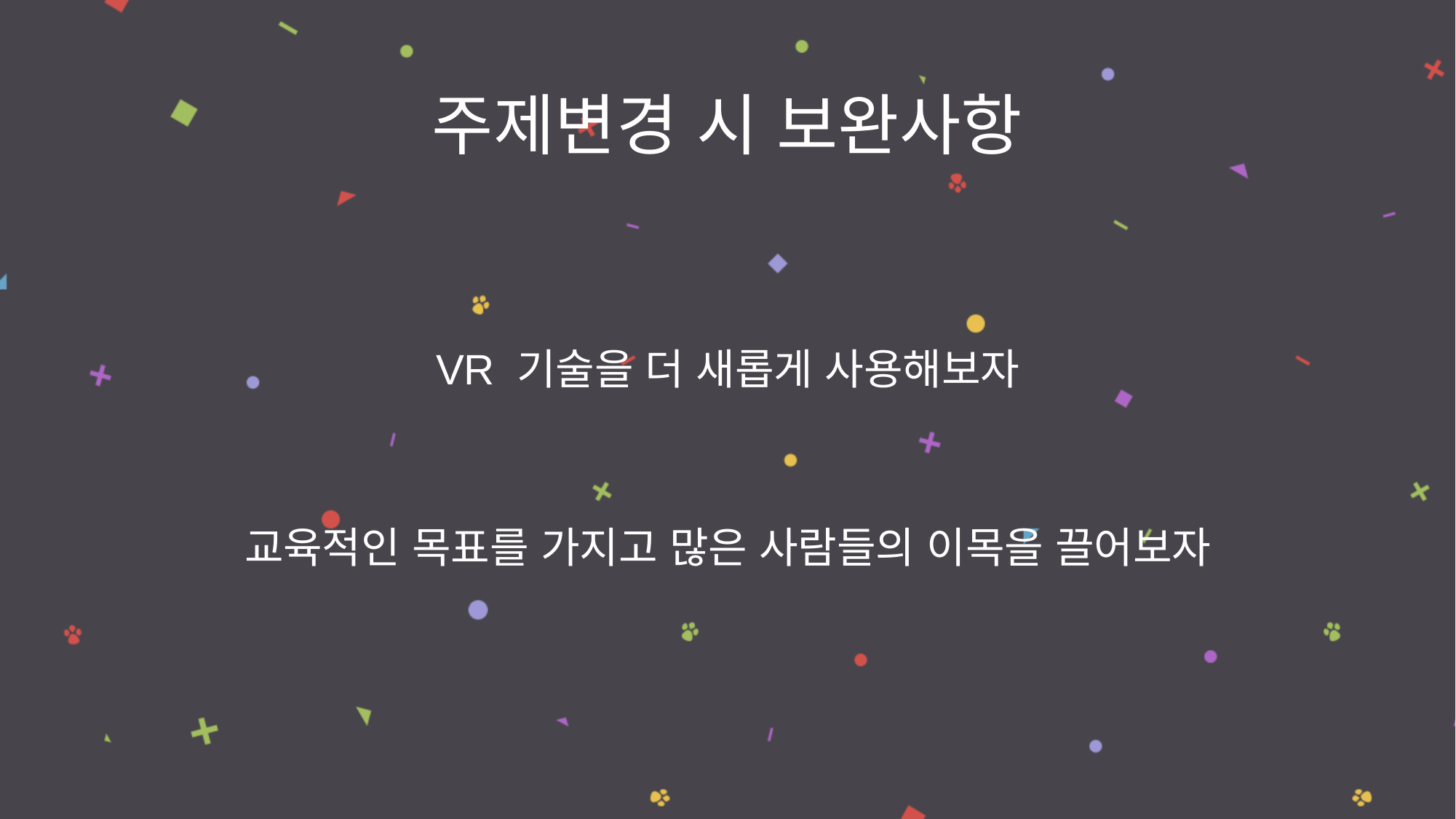

# 주제변경 시 보완사항

VR 기술을 더 새롭게 사용해보자

교육적인 목표를 가지고 많은 사람들의 이목을 끌어보자